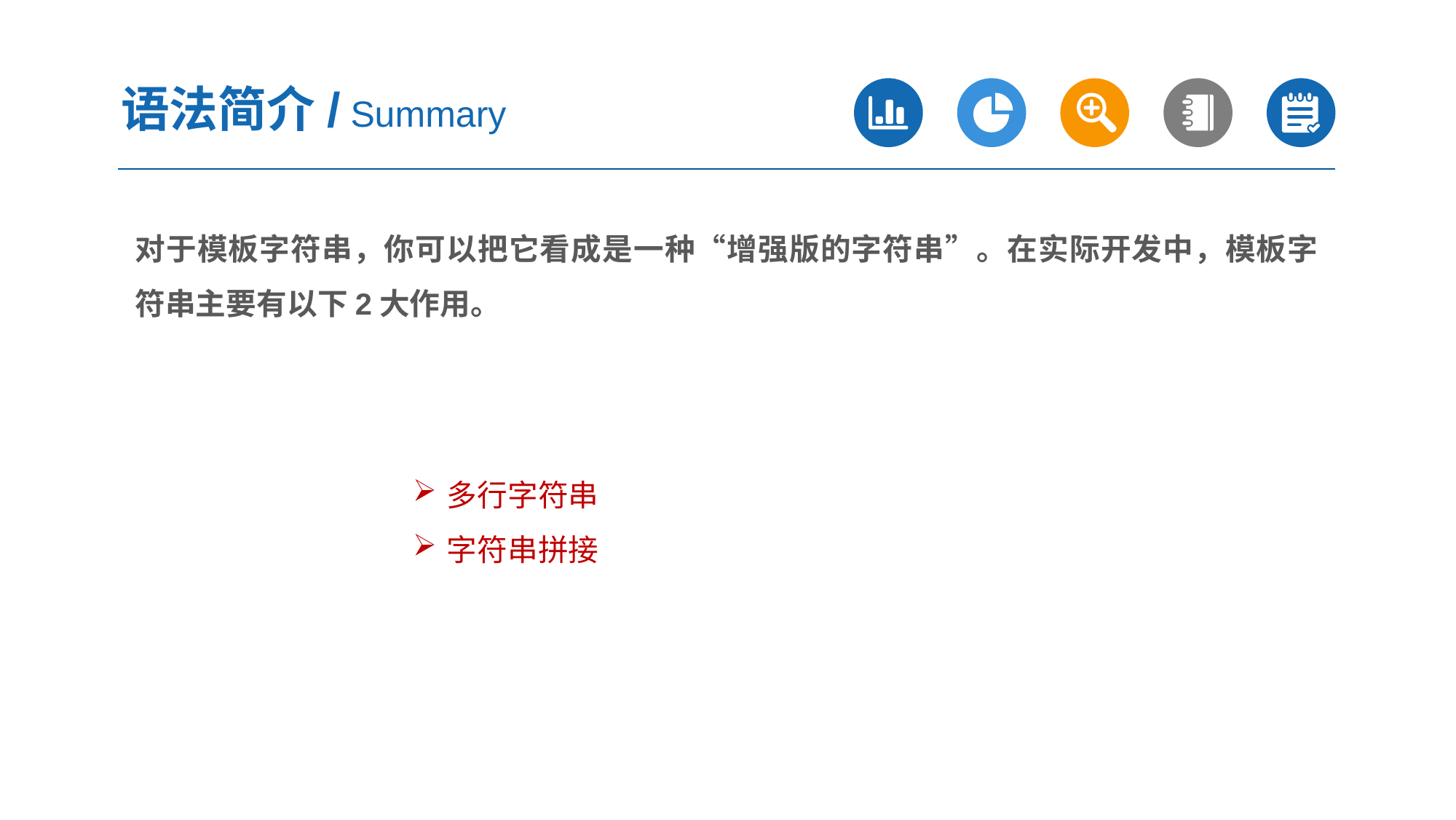

语法简介/ Summary
对于模板字符串，你可以把它看成是一种“增强版的字符串”。在实际开发中，模板字符串主要有以下2大作用。

多行字符串
字符串拼接